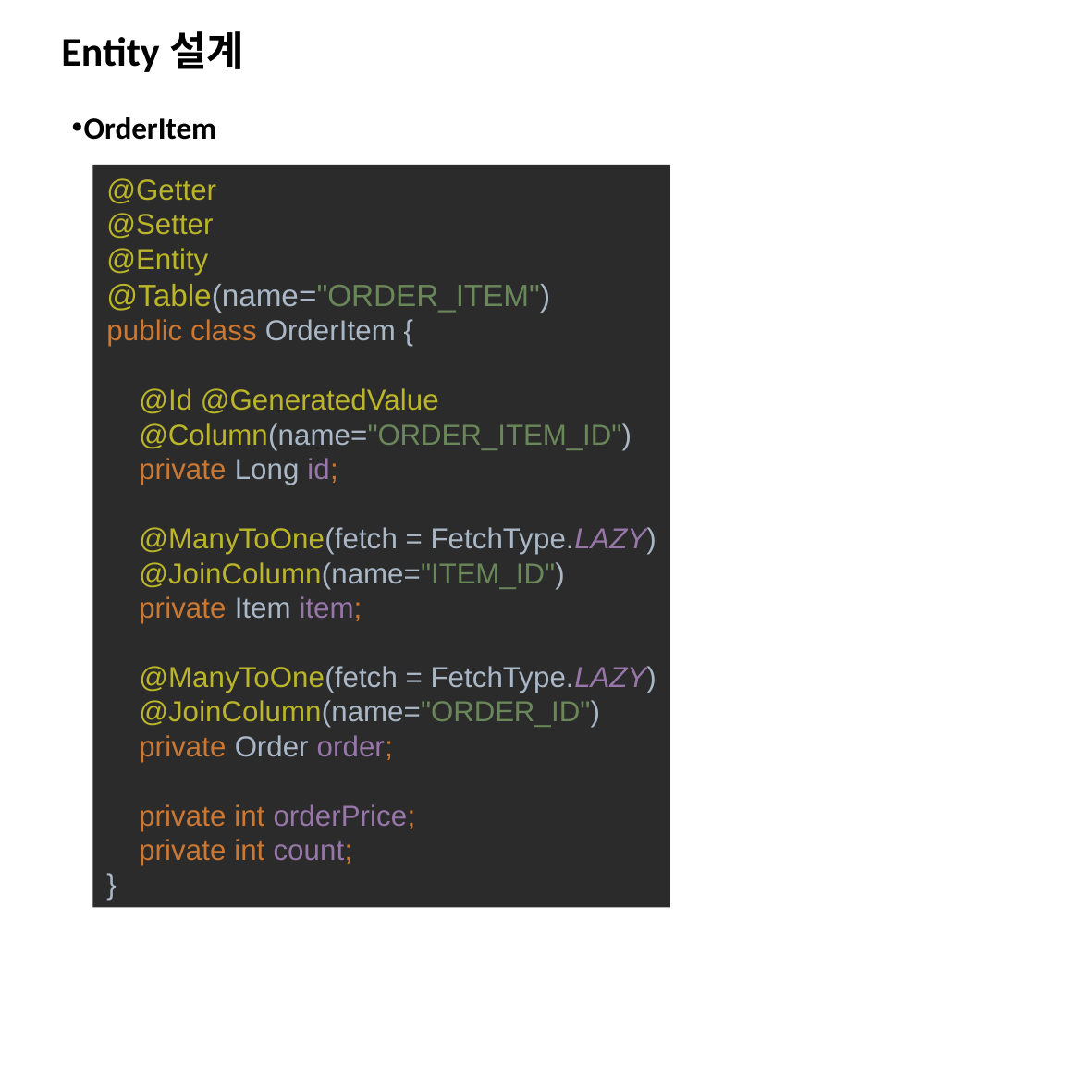

# Entity설계
OrderItem

@Getter
@Setter
@Entity
@Table(name="ORDER_ITEM")
public class OrderItem {
    @Id @GeneratedValue
    @Column(name="ORDER_ITEM_ID")
    private Long id;
    @ManyToOne(fetch = FetchType.LAZY)
    @JoinColumn(name="ITEM_ID")
    private Item item;
    @ManyToOne(fetch = FetchType.LAZY)
    @JoinColumn(name="ORDER_ID")
    private Order order;
    private int orderPrice;
    private int count;
}